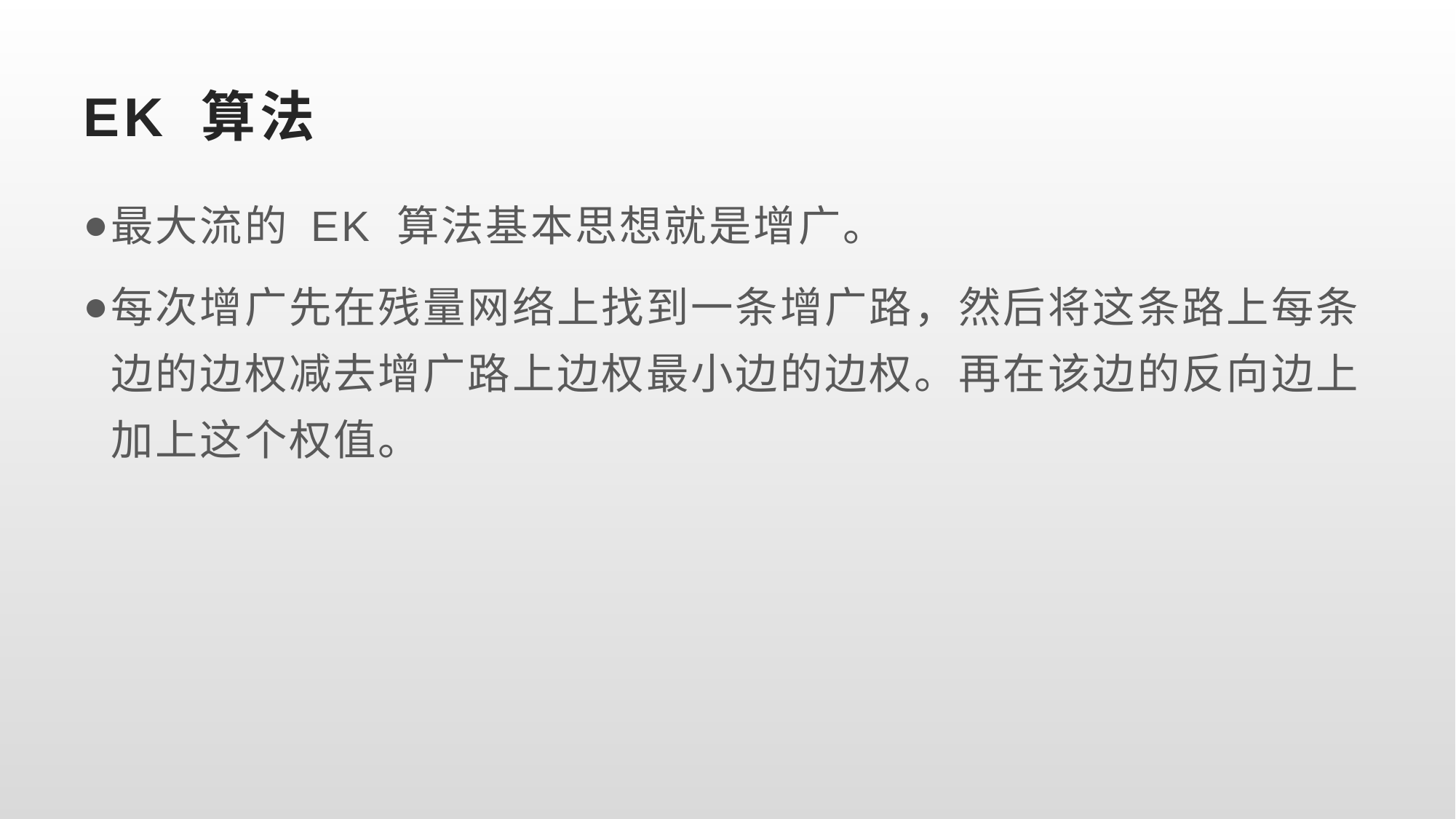

# EK 算法
最大流的 EK 算法基本思想就是增广。
每次增广先在残量网络上找到一条增广路，然后将这条路上每条边的边权减去增广路上边权最小边的边权。再在该边的反向边上加上这个权值。